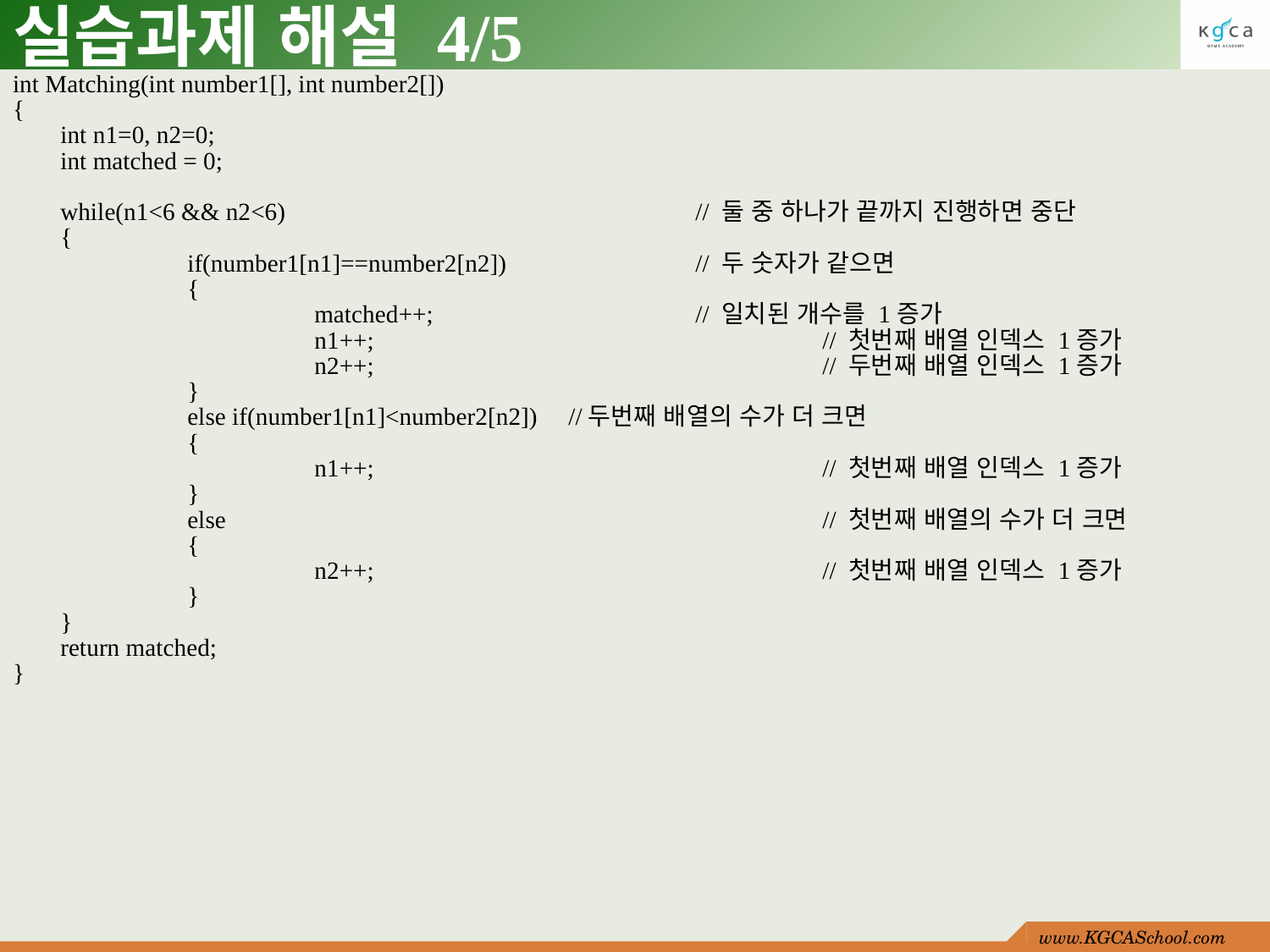

# 실습과제 해설 4/5
int Matching(int number1[], int number2[])
{
	int n1=0, n2=0;
	int matched = 0;

	while(n1<6 && n2<6)				// 둘 중 하나가 끝까지 진행하면 중단
	{
		if(number1[n1]==number2[n2])		// 두 숫자가 같으면
		{
			matched++;			// 일치된 개수를 1증가
			n1++;				// 첫번째 배열 인덱스 1증가
			n2++;				// 두번째 배열 인덱스 1증가
		}
		else if(number1[n1]<number2[n2])	//두번째 배열의 수가 더 크면
		{
			n1++;				// 첫번째 배열 인덱스 1증가
		}
		else 					// 첫번째 배열의 수가 더 크면
		{
			n2++;				// 첫번째 배열 인덱스 1증가
		}
	}
	return matched;
}